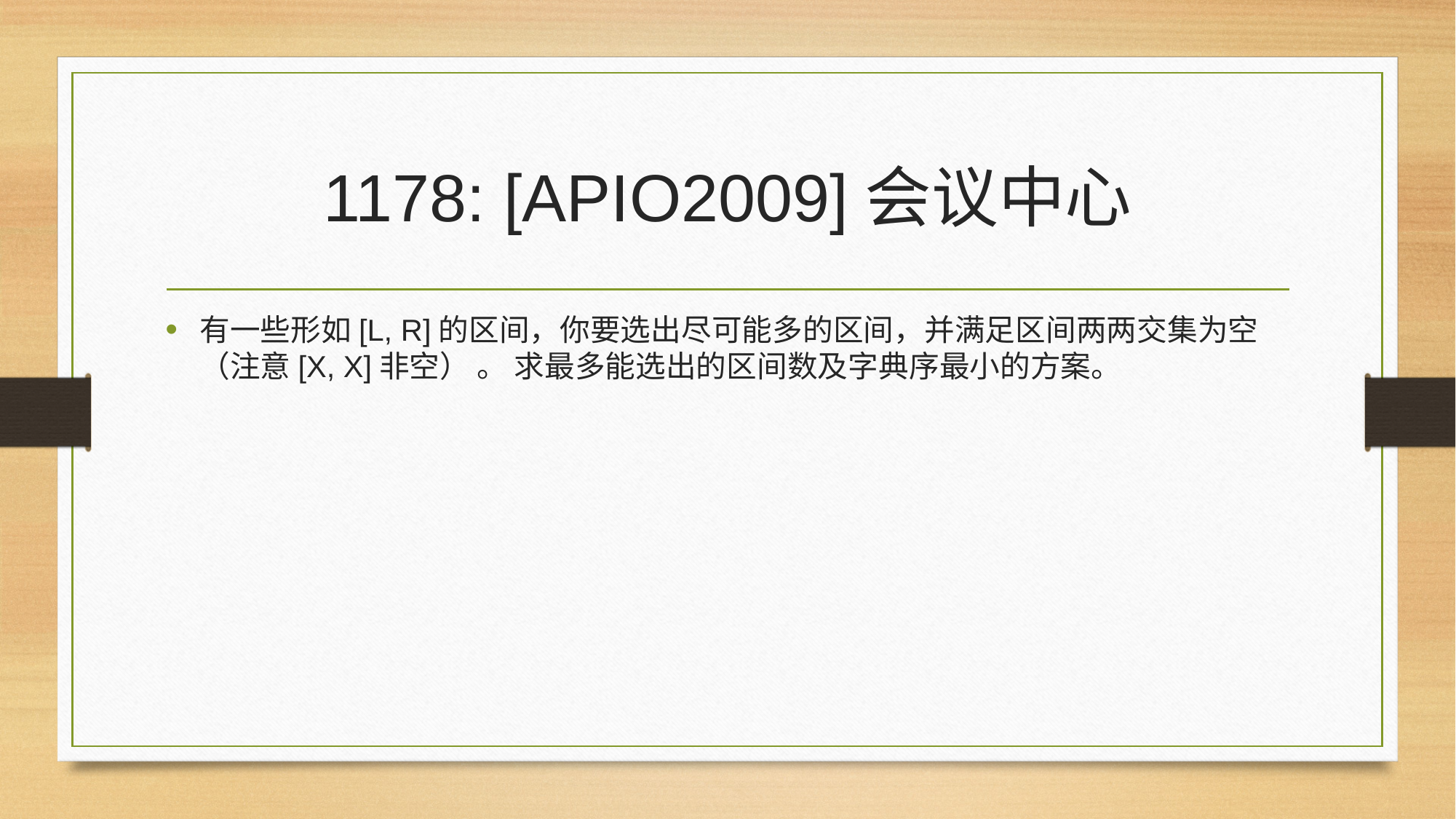

# 1178: [APIO2009]会议中心
有一些形如[L, R]的区间，你要选出尽可能多的区间，并满足区间两两交集为空（注意[X, X]非空） 。 求最多能选出的区间数及字典序最小的方案。